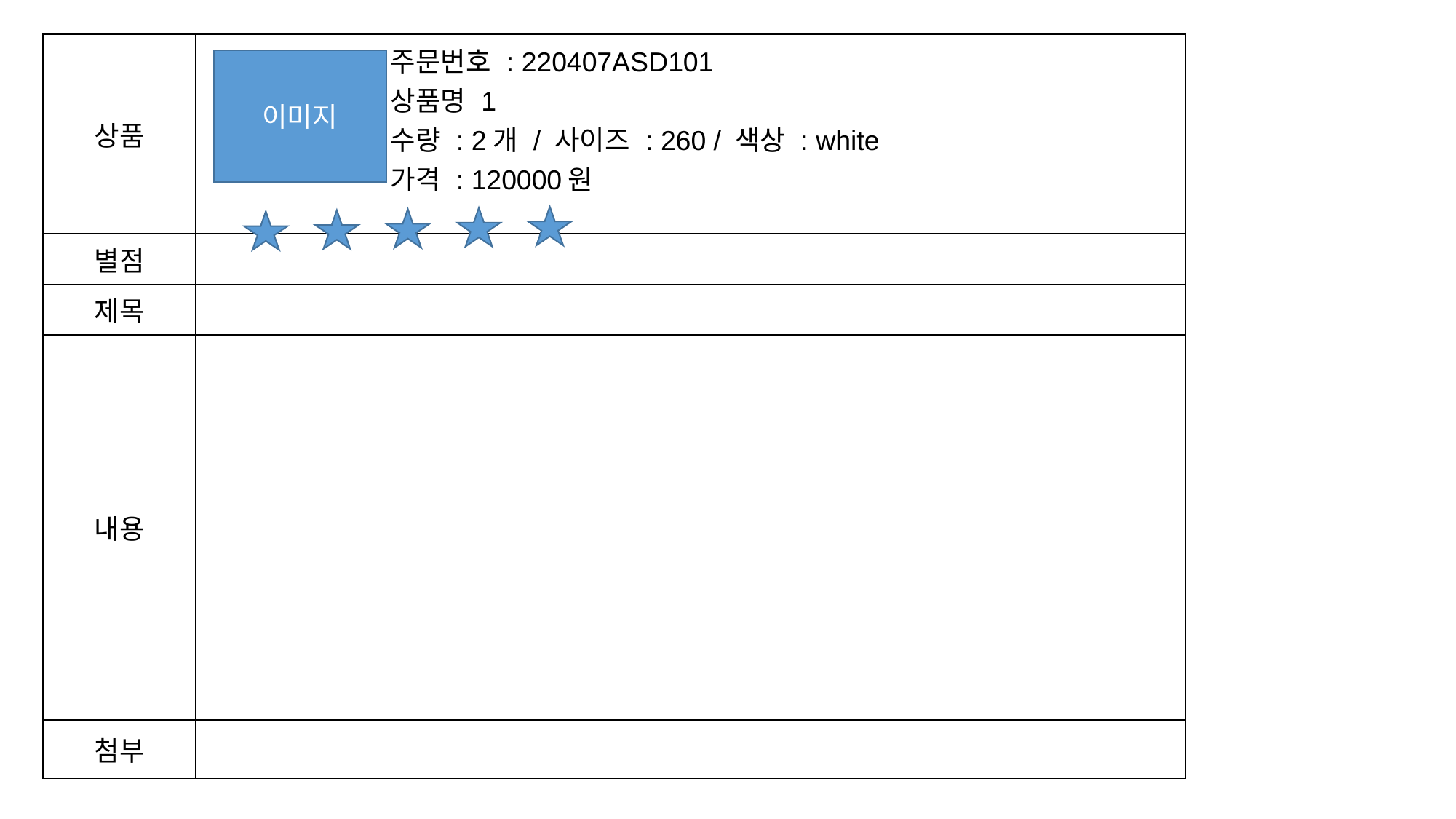

| 상품 | 주문번호 : 220407ASD101 상품명 1 수량 : 2개 / 사이즈 : 260 / 색상 : white 가격 : 120000원 |
| --- | --- |
| 별점 |  |
| 제목 |  |
| 내용 |  |
| 첨부 |  |
이미지